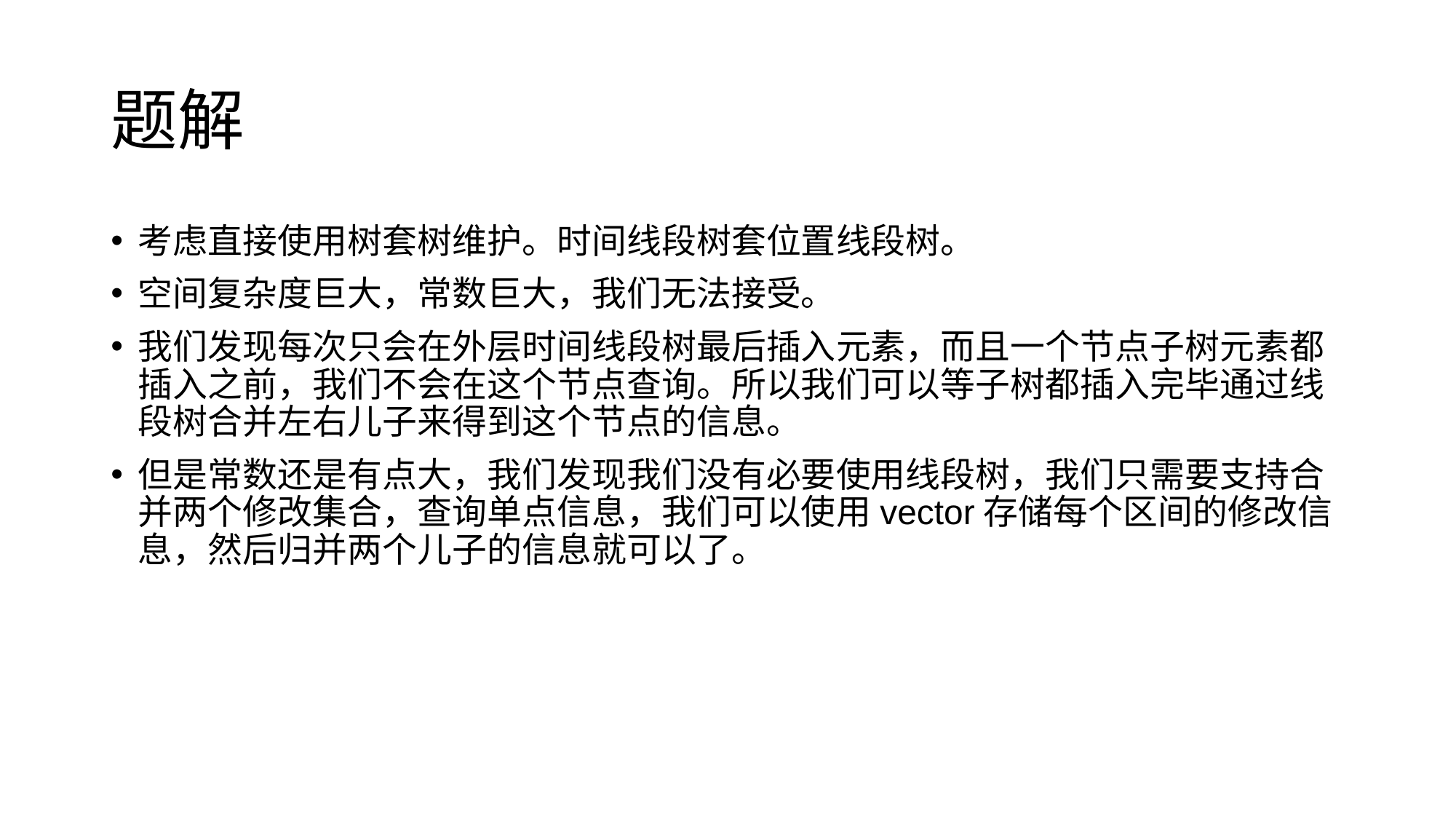

# 题解
考虑直接使用树套树维护。时间线段树套位置线段树。
空间复杂度巨大，常数巨大，我们无法接受。
我们发现每次只会在外层时间线段树最后插入元素，而且一个节点子树元素都插入之前，我们不会在这个节点查询。所以我们可以等子树都插入完毕通过线段树合并左右儿子来得到这个节点的信息。
但是常数还是有点大，我们发现我们没有必要使用线段树，我们只需要支持合并两个修改集合，查询单点信息，我们可以使用vector存储每个区间的修改信息，然后归并两个儿子的信息就可以了。